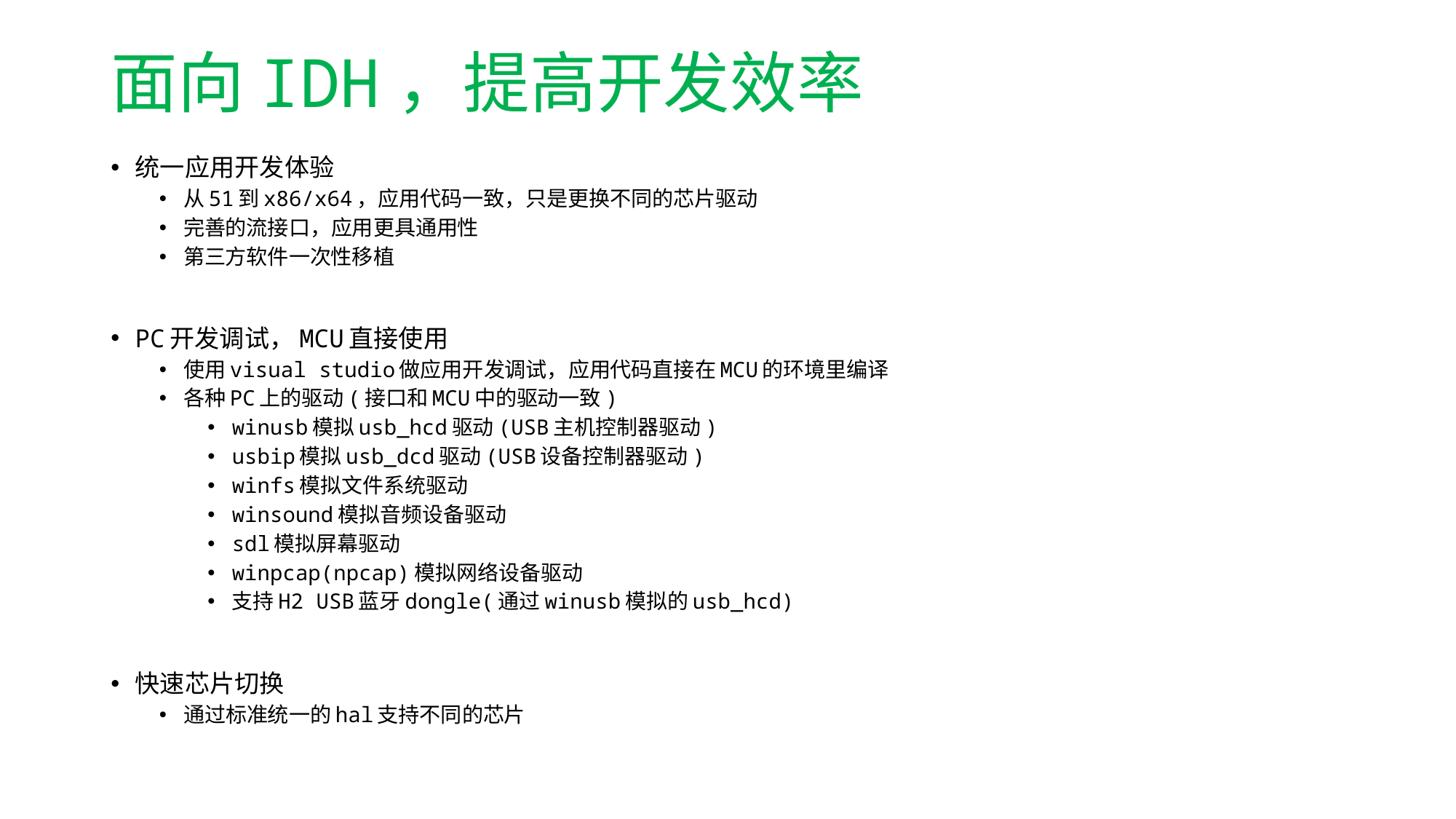

# 面向IDH，提高开发效率
统一应用开发体验
从51到x86/x64，应用代码一致，只是更换不同的芯片驱动
完善的流接口，应用更具通用性
第三方软件一次性移植

PC开发调试，MCU直接使用
使用visual studio做应用开发调试，应用代码直接在MCU的环境里编译
各种PC上的驱动(接口和MCU中的驱动一致)
winusb模拟usb_hcd驱动(USB主机控制器驱动)
usbip模拟usb_dcd驱动(USB设备控制器驱动)
winfs模拟文件系统驱动
winsound模拟音频设备驱动
sdl模拟屏幕驱动
winpcap(npcap)模拟网络设备驱动
支持H2 USB蓝牙dongle(通过winusb模拟的usb_hcd)

快速芯片切换
通过标准统一的hal支持不同的芯片